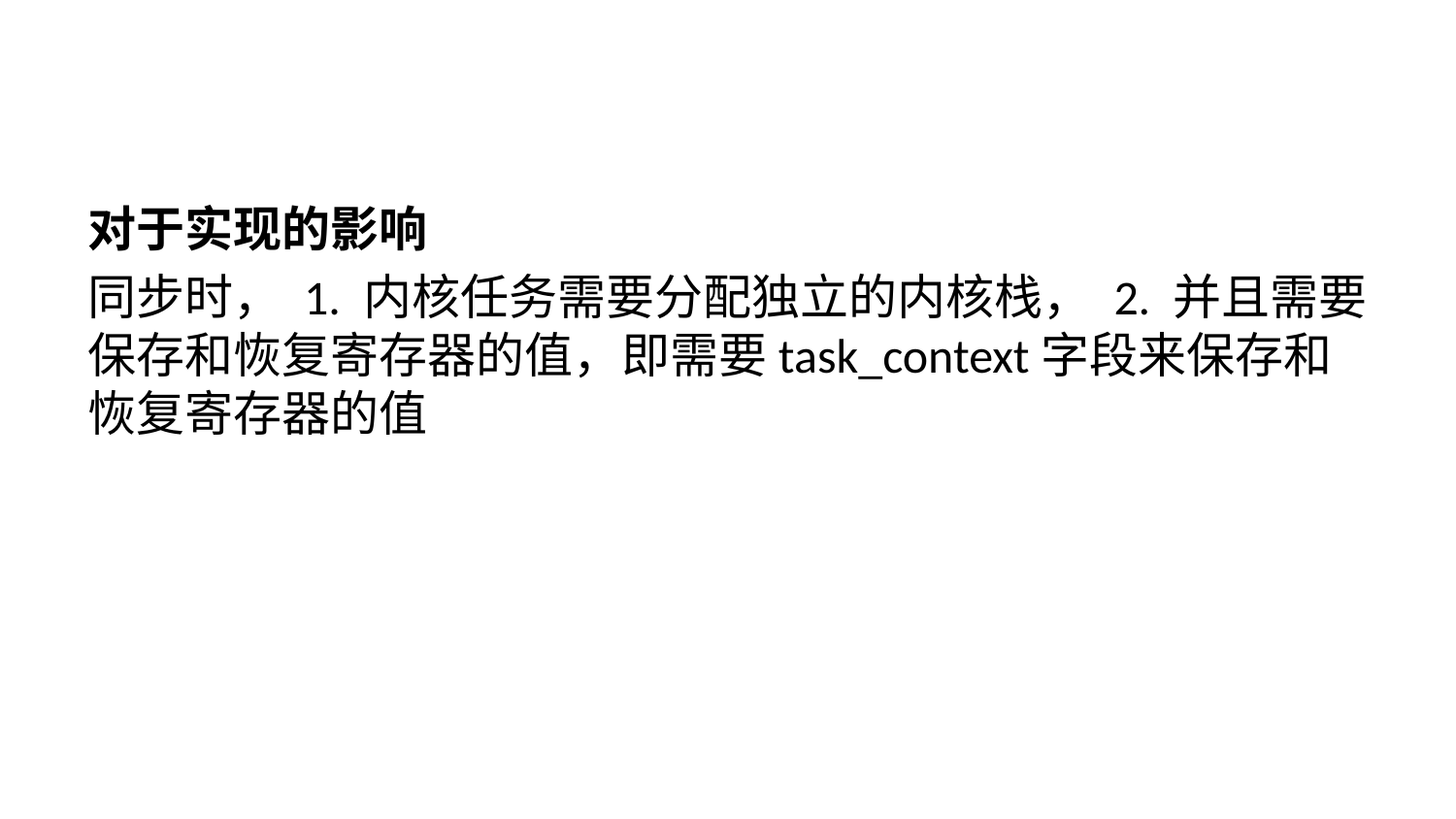

对于实现的影响
同步时， 1. 内核任务需要分配独立的内核栈， 2. 并且需要保存和恢复寄存器的值，即需要task_context字段来保存和恢复寄存器的值